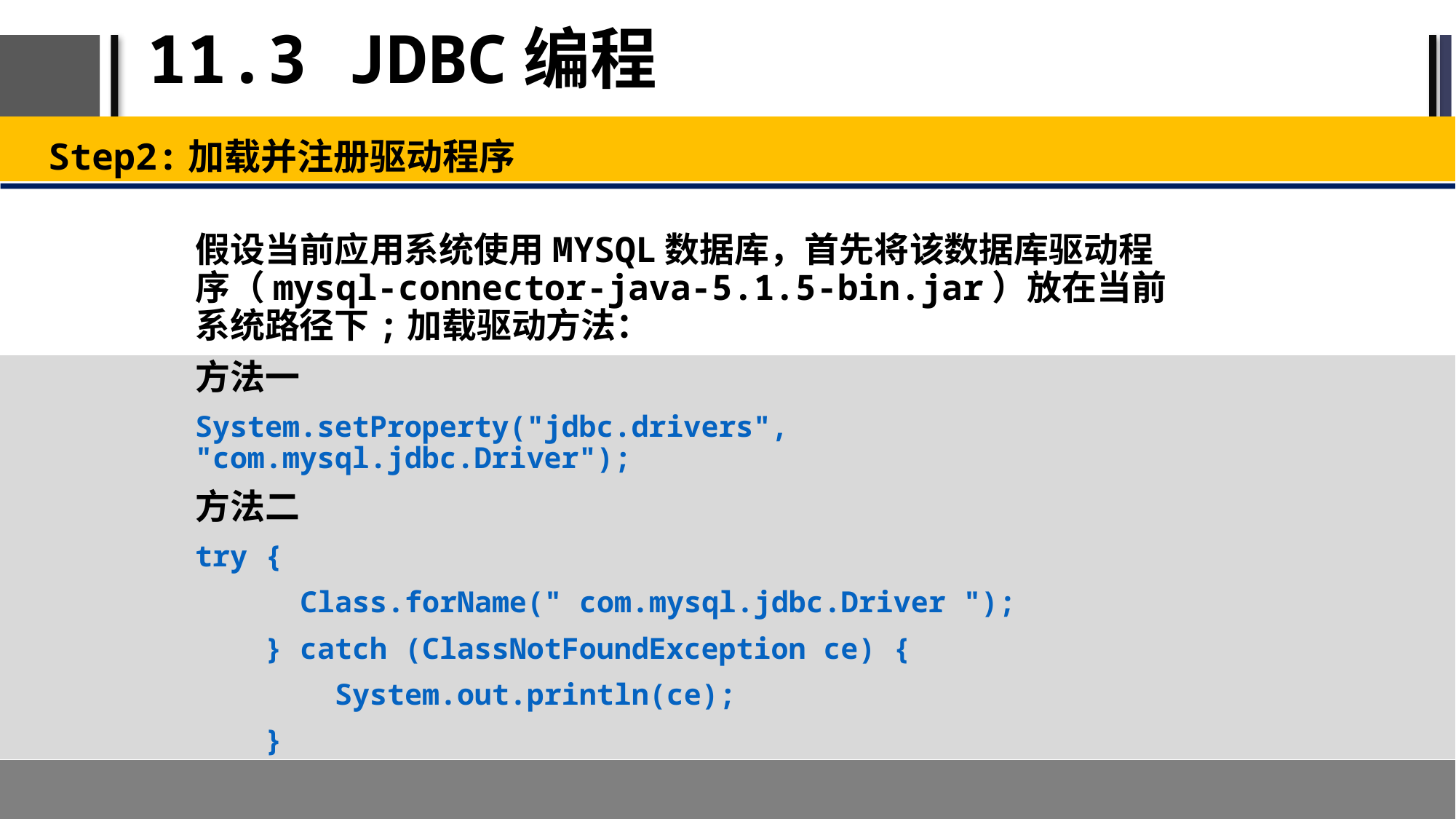

# 11.3 JDBC编程

Step2:加载并注册驱动程序

假设当前应用系统使用MYSQL数据库，首先将该数据库驱动程序（mysql-connector-java-5.1.5-bin.jar）放在当前系统路径下;加载驱动方法：
方法一
System.setProperty("jdbc.drivers", "com.mysql.jdbc.Driver");
方法二
try {
      Class.forName(" com.mysql.jdbc.Driver ");
    } catch (ClassNotFoundException ce) {
        System.out.println(ce);
    }